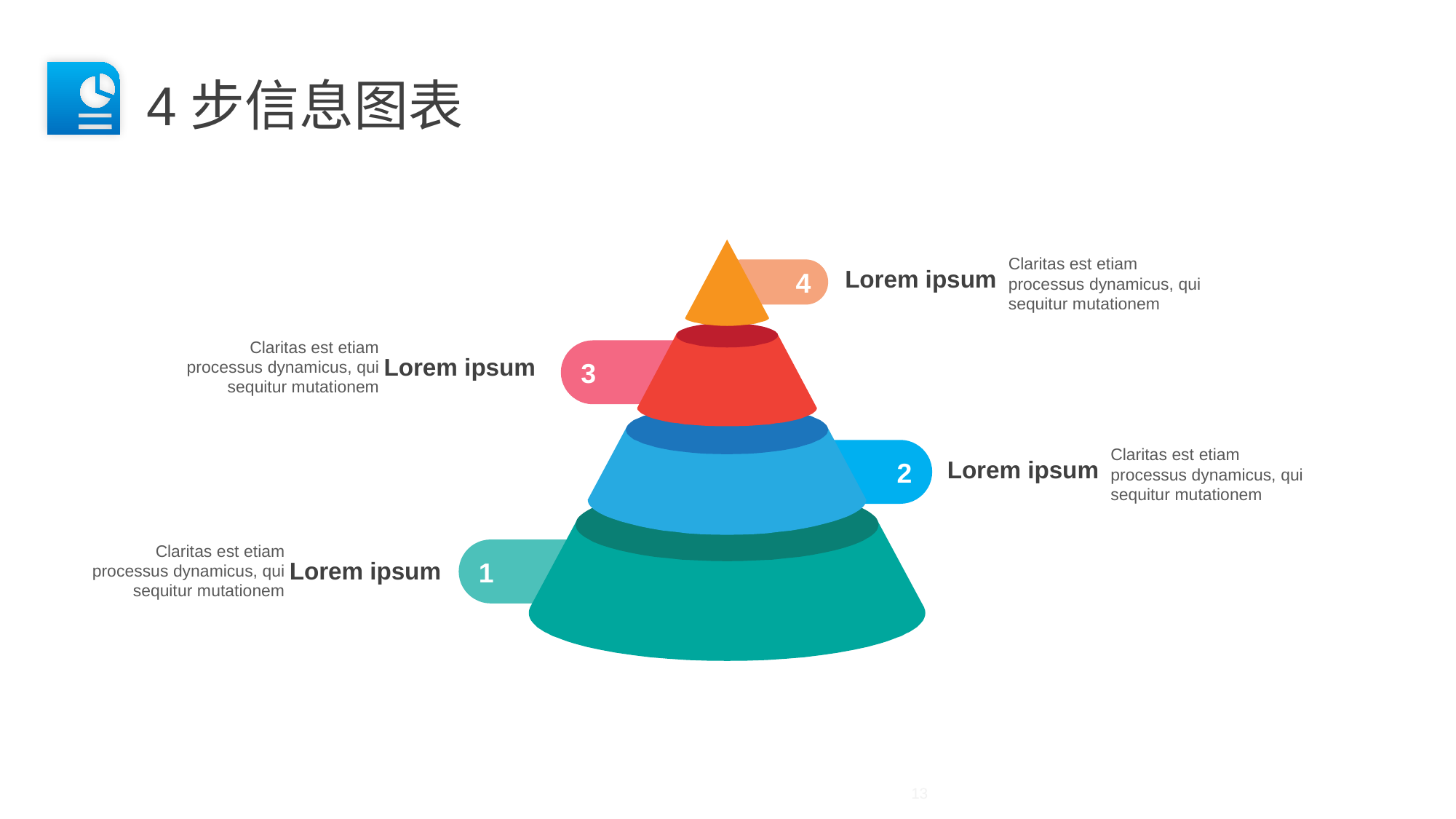

4步信息图表

Claritas est etiam processus dynamicus, qui sequitur mutationem
Lorem ipsum
4
Claritas est etiam processus dynamicus, qui sequitur mutationem
3
Lorem ipsum
Claritas est etiam processus dynamicus, qui sequitur mutationem
2
Lorem ipsum
Claritas est etiam processus dynamicus, qui sequitur mutationem
1
Lorem ipsum
13